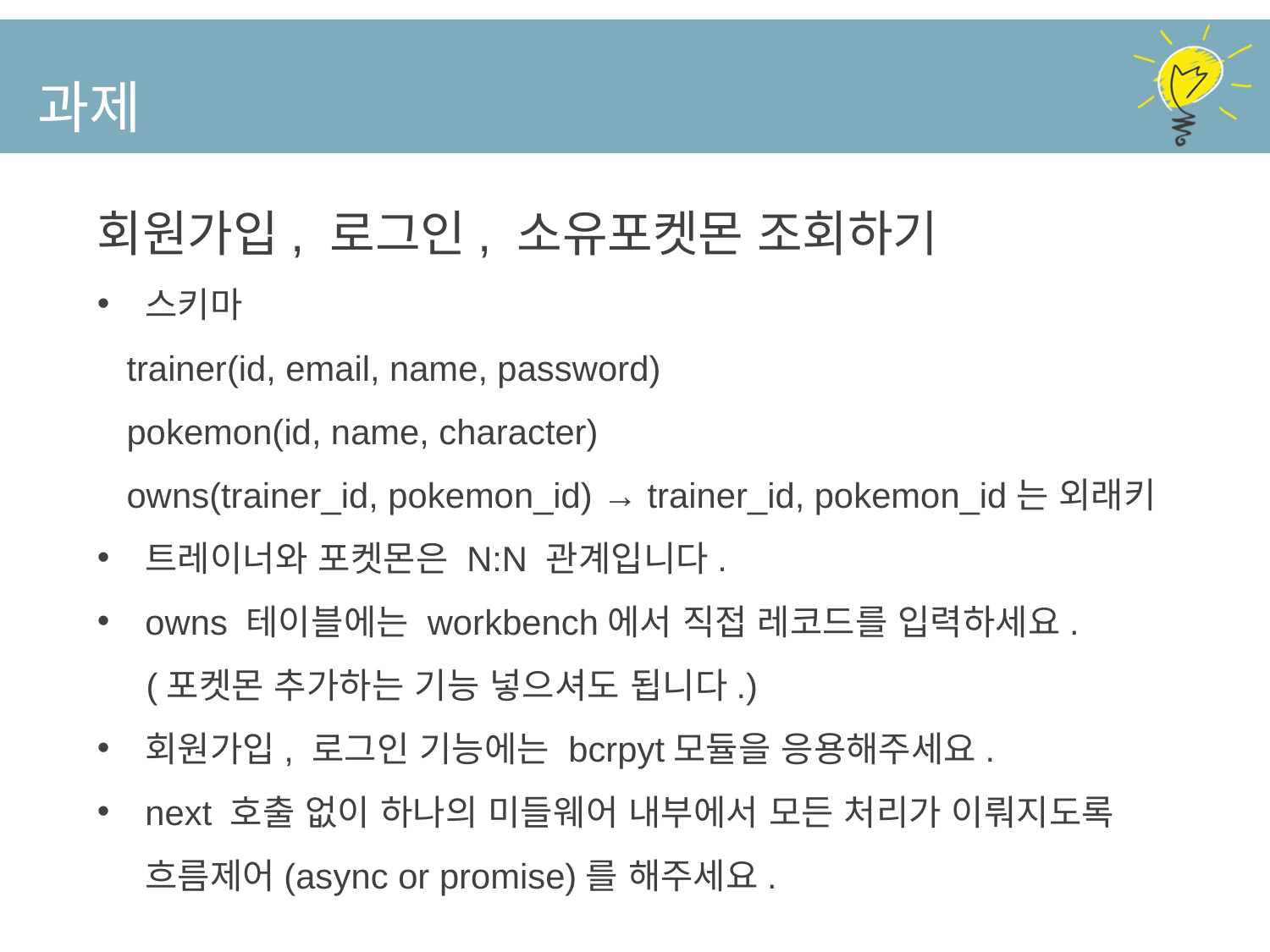

과제
회원가입, 로그인, 소유포켓몬 조회하기
스키마
   trainer(id, email, name, password)
   pokemon(id, name, character)
   owns(trainer_id, pokemon_id) → trainer_id, pokemon_id는 외래키
트레이너와 포켓몬은 N:N 관계입니다.
owns 테이블에는 workbench에서 직접 레코드를 입력하세요.
     (포켓몬 추가하는 기능 넣으셔도 됩니다.)
회원가입, 로그인 기능에는 bcrpyt모듈을 응용해주세요.
next 호출 없이 하나의 미들웨어 내부에서 모든 처리가 이뤄지도록     흐름제어(async or promise)를 해주세요.